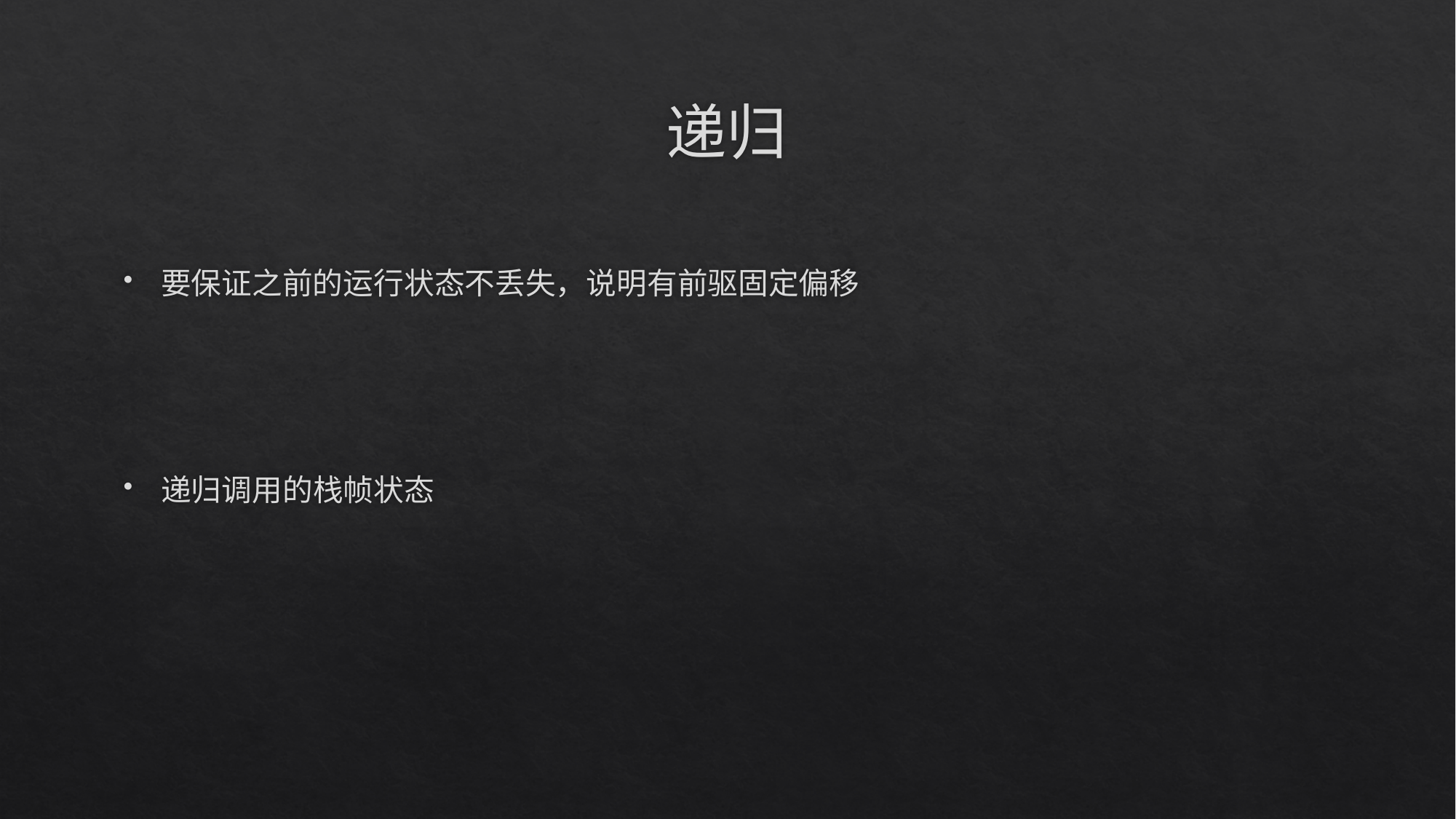

# 递归

要保证之前的运行状态不丢失，说明有前驱固定偏移

递归调用的栈帧状态